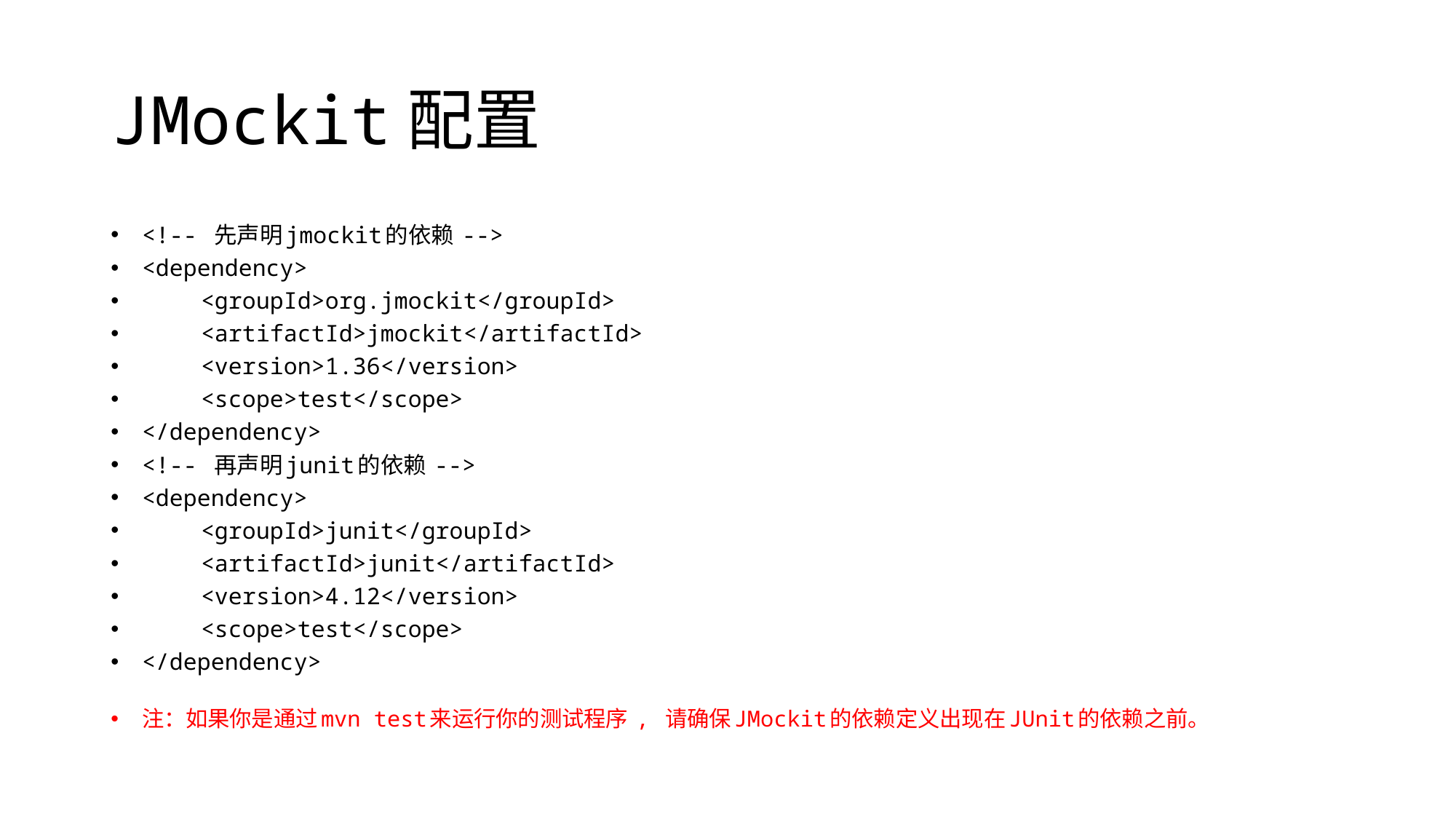

# JMockit配置
<!-- 先声明jmockit的依赖 -->
<dependency>
	<groupId>org.jmockit</groupId>
	<artifactId>jmockit</artifactId>
	<version>1.36</version>
	<scope>test</scope>
</dependency>
<!-- 再声明junit的依赖 -->
<dependency>
	<groupId>junit</groupId>
	<artifactId>junit</artifactId>
	<version>4.12</version>
	<scope>test</scope>
</dependency>
注：如果你是通过mvn test来运行你的测试程序 , 请确保JMockit的依赖定义出现在JUnit的依赖之前。